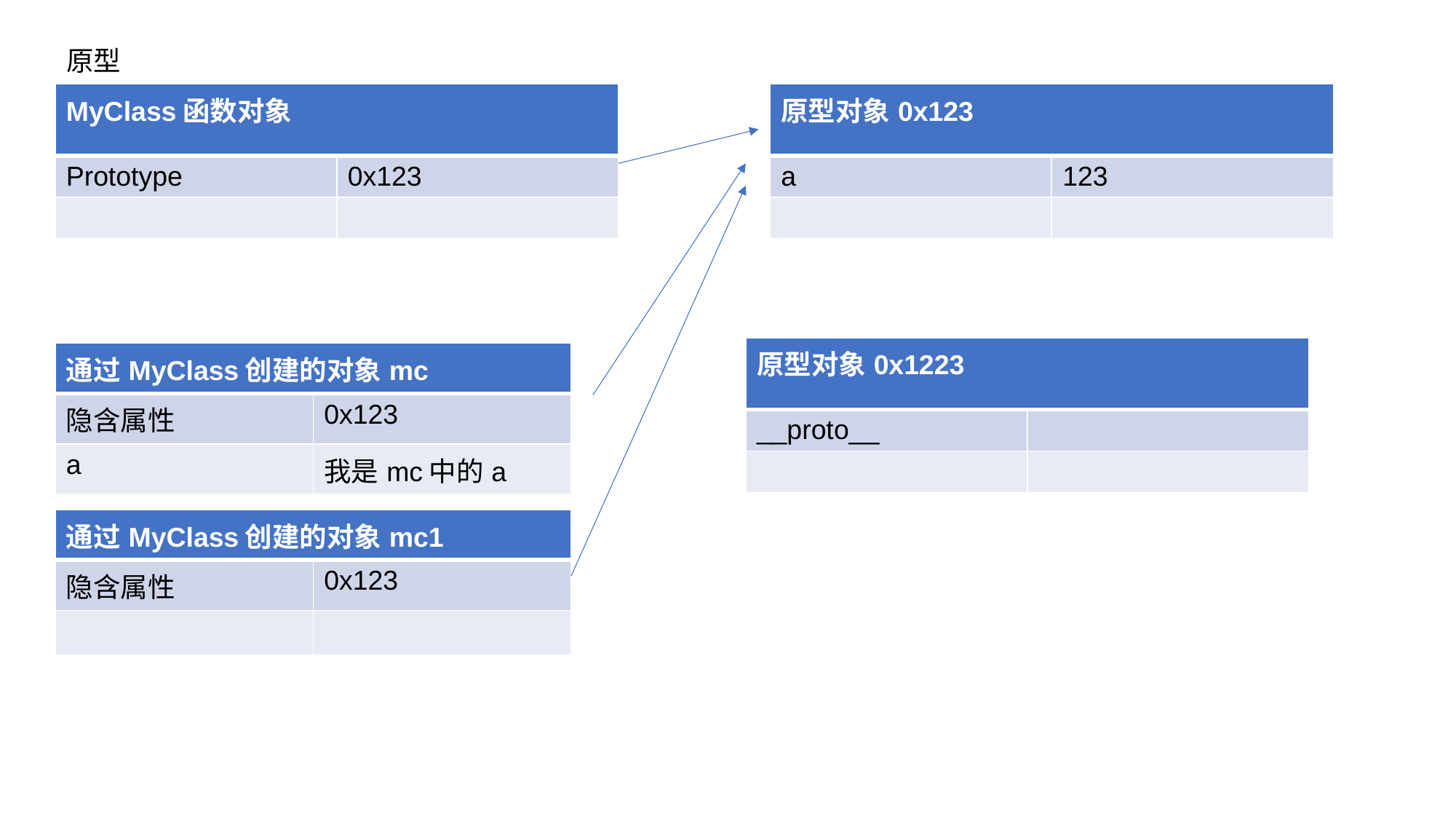

原型
| MyClass函数对象 |  |
| --- | --- |
| Prototype | 0x123 |
|  |  |
| 原型对象0x123 |  |
| --- | --- |
| a | 123 |
|  |  |
| 原型对象0x1223 |  |
| --- | --- |
| \_\_proto\_\_ |  |
|  |  |
| 通过MyClass创建的对象mc |  |
| --- | --- |
| 隐含属性 | 0x123 |
| a | 我是mc中的a |
| 通过MyClass创建的对象mc1 |  |
| --- | --- |
| 隐含属性 | 0x123 |
|  |  |